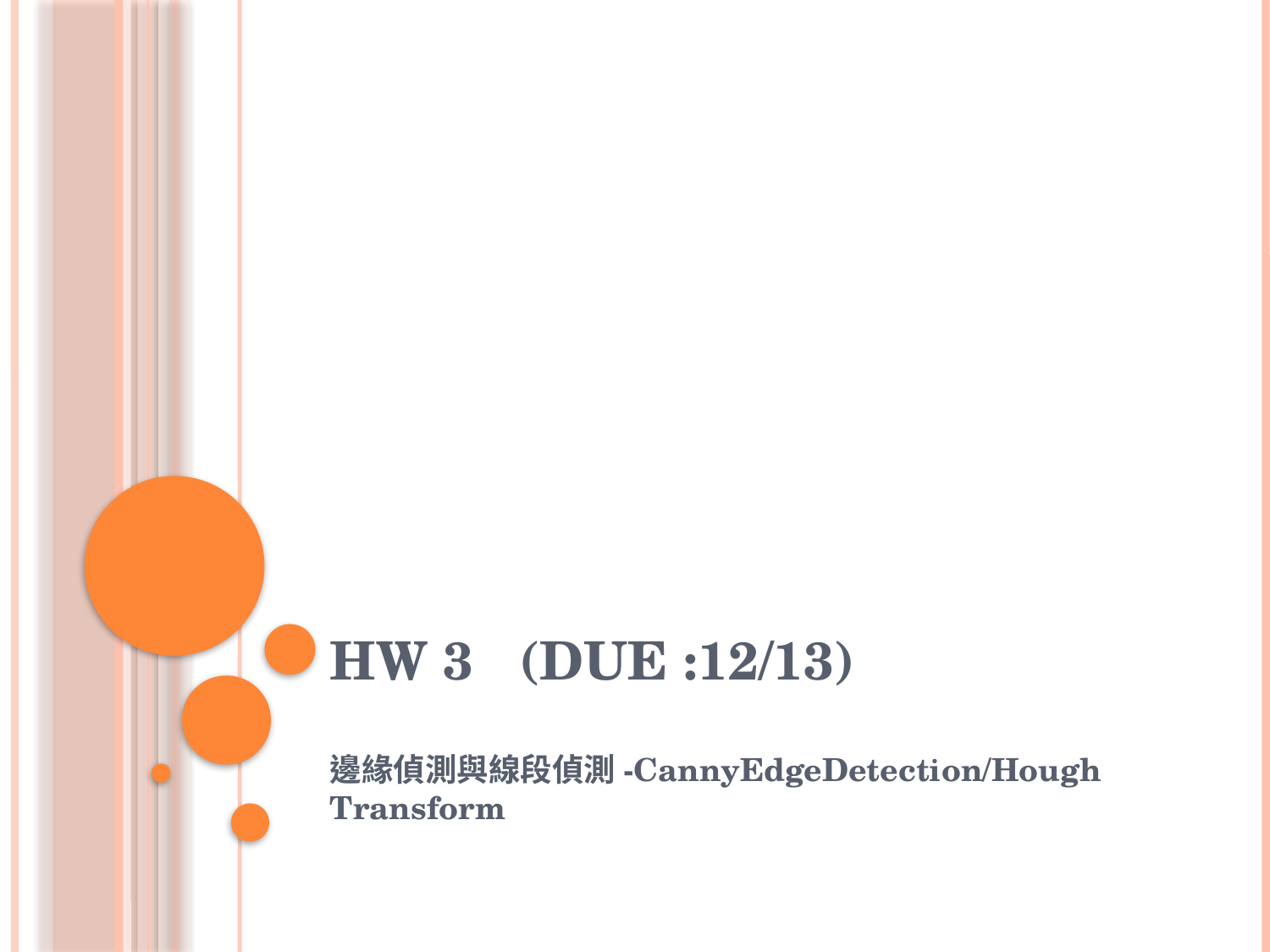

# HW 3   (Due :12/13)

邊緣偵測與線段偵測-CannyEdgeDetection/Hough Transform